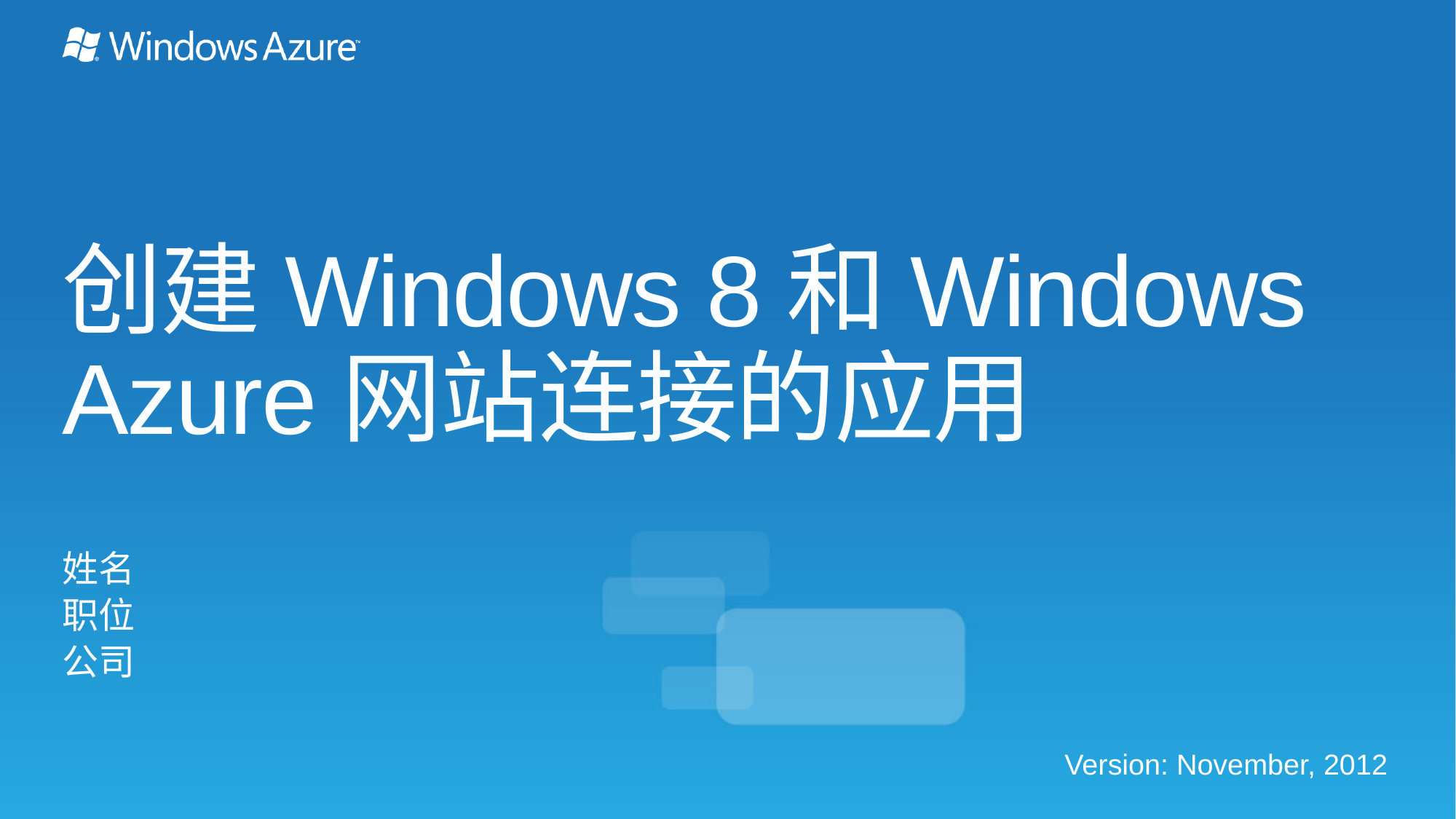

# 创建Windows 8和Windows Azure网站连接的应用
姓名
职位
公司
Version: November, 2012